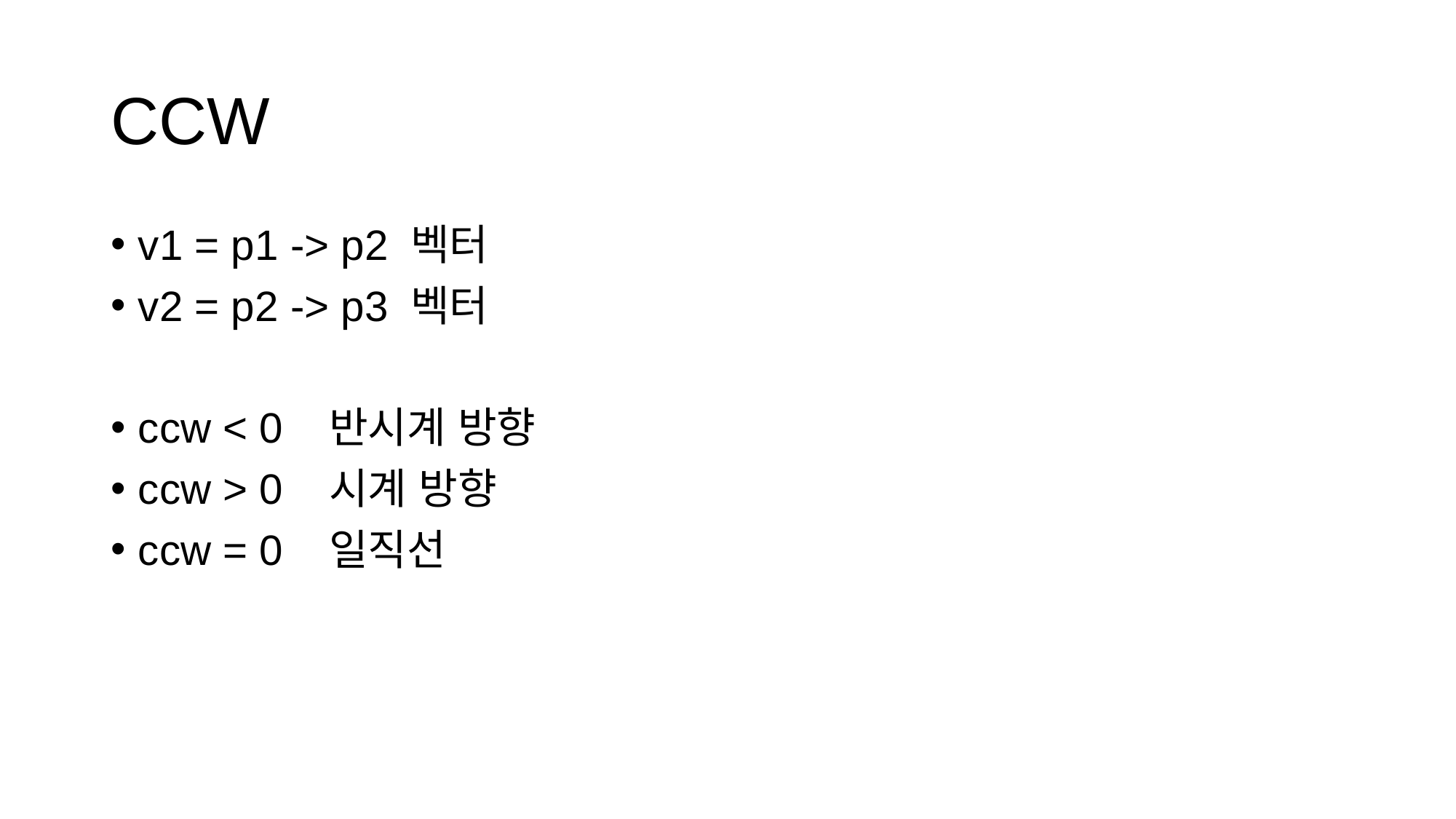

# CCW
v1 = p1 -> p2 벡터
v2 = p2 -> p3 벡터

ccw < 0   반시계 방향
ccw > 0   시계 방향
ccw = 0   일직선